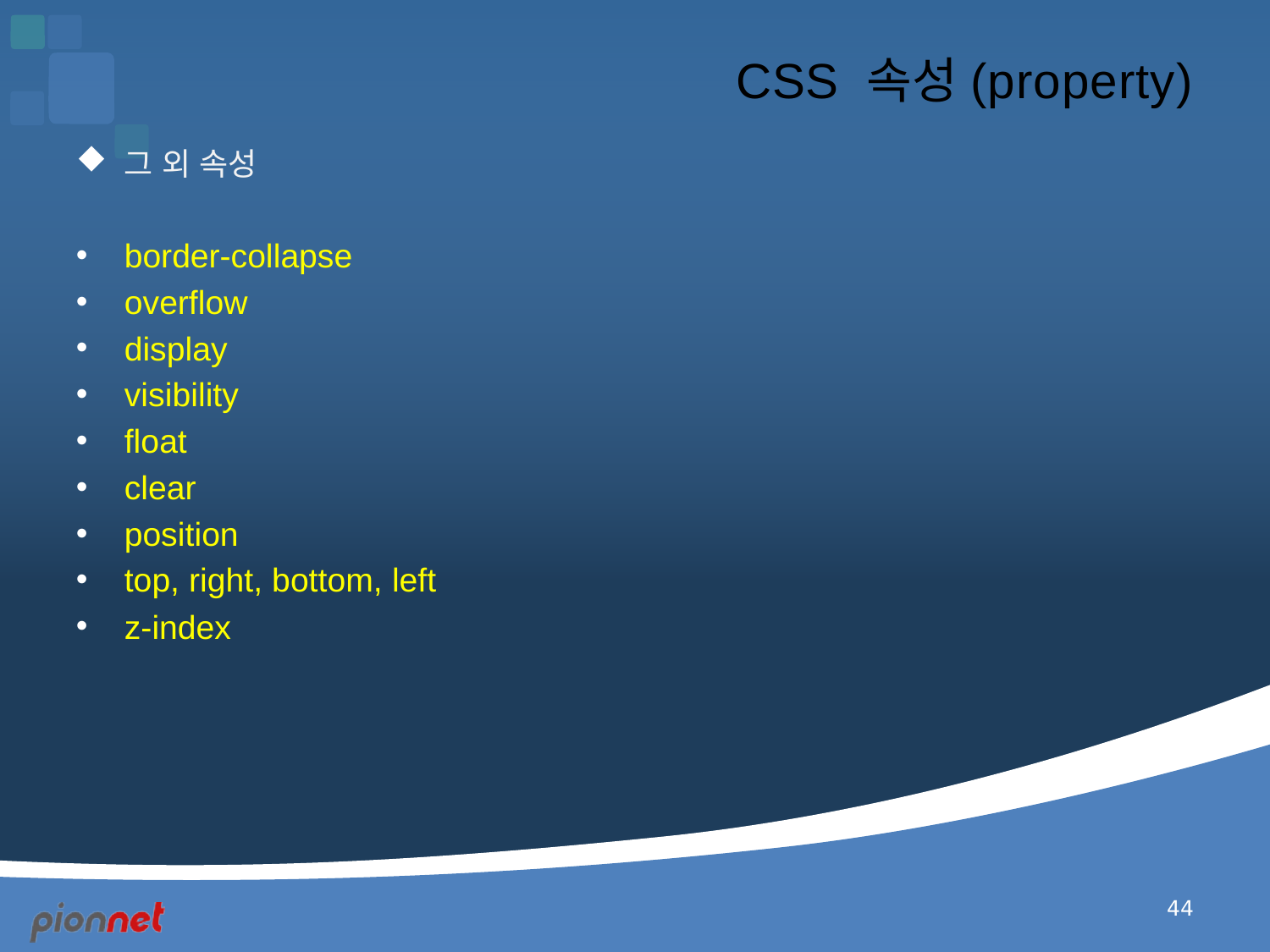

# CSS 속성(property)
그 외 속성

border-collapse
overflow
display
visibility
float
clear
position
top, right, bottom, left
z-index
44